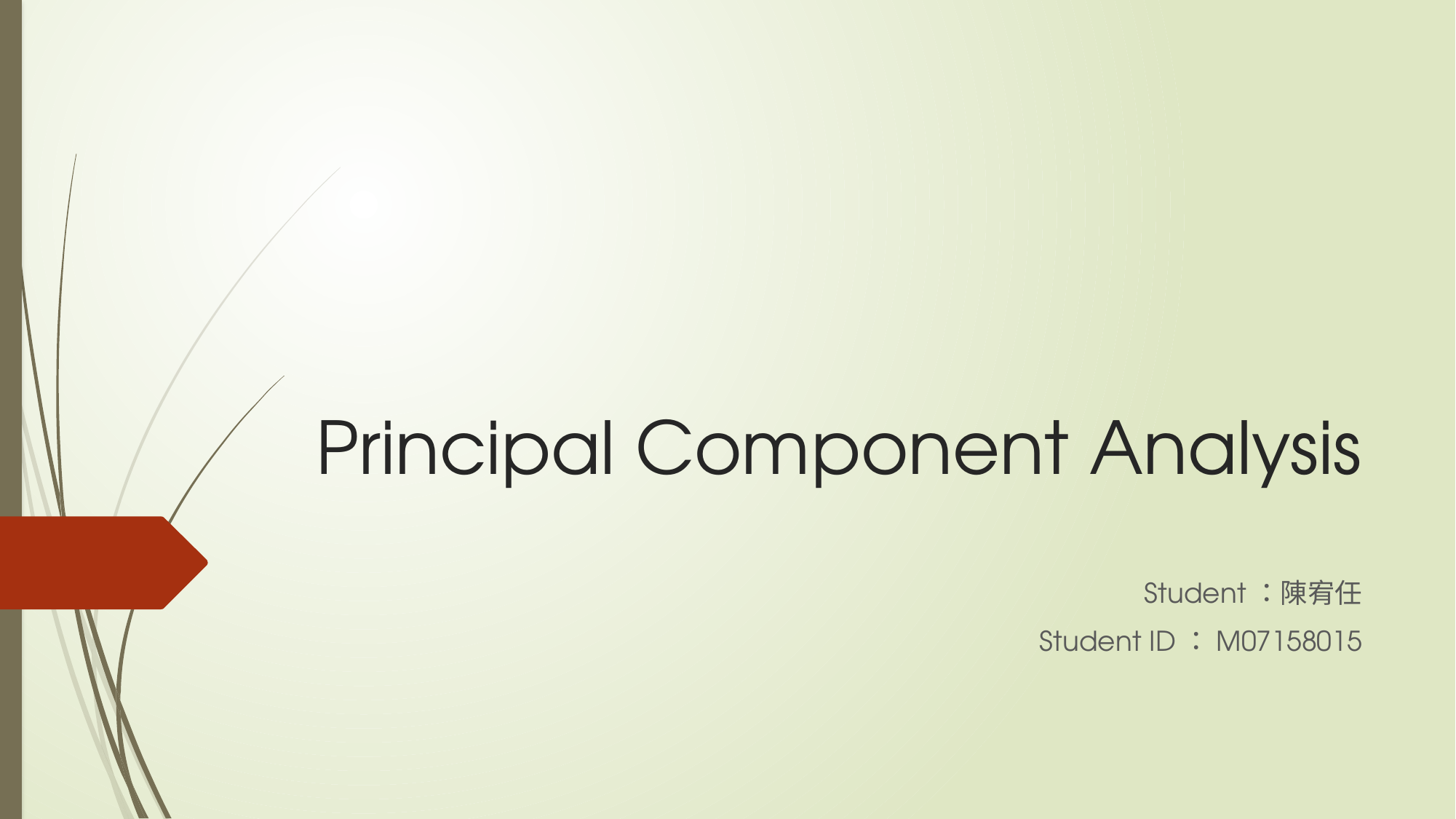

# Principal Component Analysis
Student：陳宥任
Student ID：M07158015